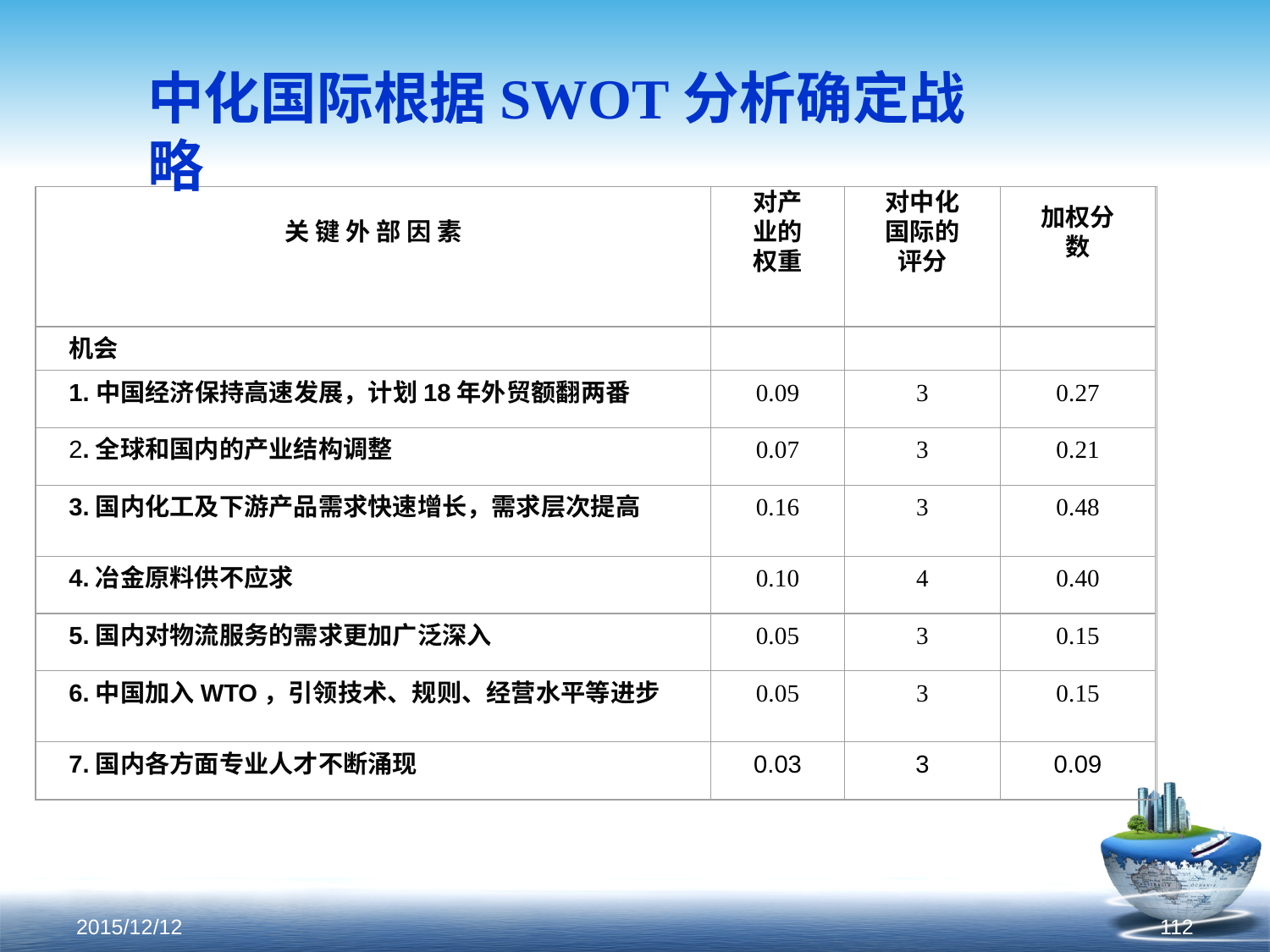

中化国际根据SWOT分析确定战略

关 键 外 部 因 素

对产业的权重

对中化国际的评分

加权分数

机会

1.中国经济保持高速发展，计划18年外贸额翻两番

0.09

3

0.27

2.全球和国内的产业结构调整

0.07

3

0.21

3.国内化工及下游产品需求快速增长，需求层次提高

0.16

3

0.48

4.冶金原料供不应求

0.10

4

0.40

5.国内对物流服务的需求更加广泛深入

0.05

3

0.15

6.中国加入WTO，引领技术、规则、经营水平等进步

0.05

3

0.15

7.国内各方面专业人才不断涌现

0.03

3

0.09

2015/12/12
112